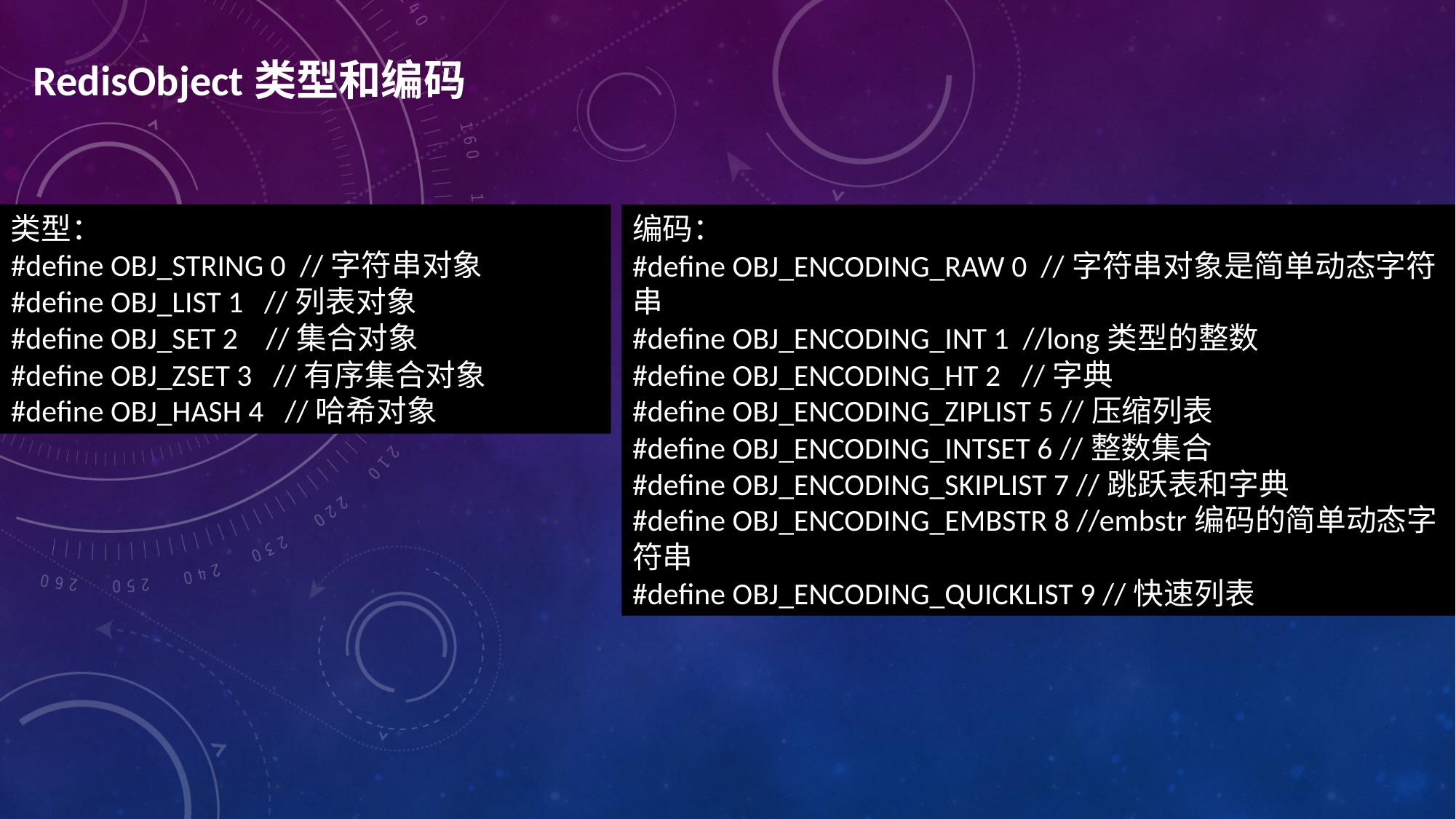

RedisObject类型和编码
类型：
#define OBJ_STRING 0  //字符串对象
#define OBJ_LIST 1   //列表对象
#define OBJ_SET 2    //集合对象
#define OBJ_ZSET 3   //有序集合对象
#define OBJ_HASH 4   //哈希对象
编码：
#define OBJ_ENCODING_RAW 0  //字符串对象是简单动态字符串
#define OBJ_ENCODING_INT 1  //long类型的整数
#define OBJ_ENCODING_HT 2   //字典
#define OBJ_ENCODING_ZIPLIST 5 //压缩列表
#define OBJ_ENCODING_INTSET 6 //整数集合
#define OBJ_ENCODING_SKIPLIST 7 //跳跃表和字典
#define OBJ_ENCODING_EMBSTR 8 //embstr编码的简单动态字符串
#define OBJ_ENCODING_QUICKLIST 9 //快速列表